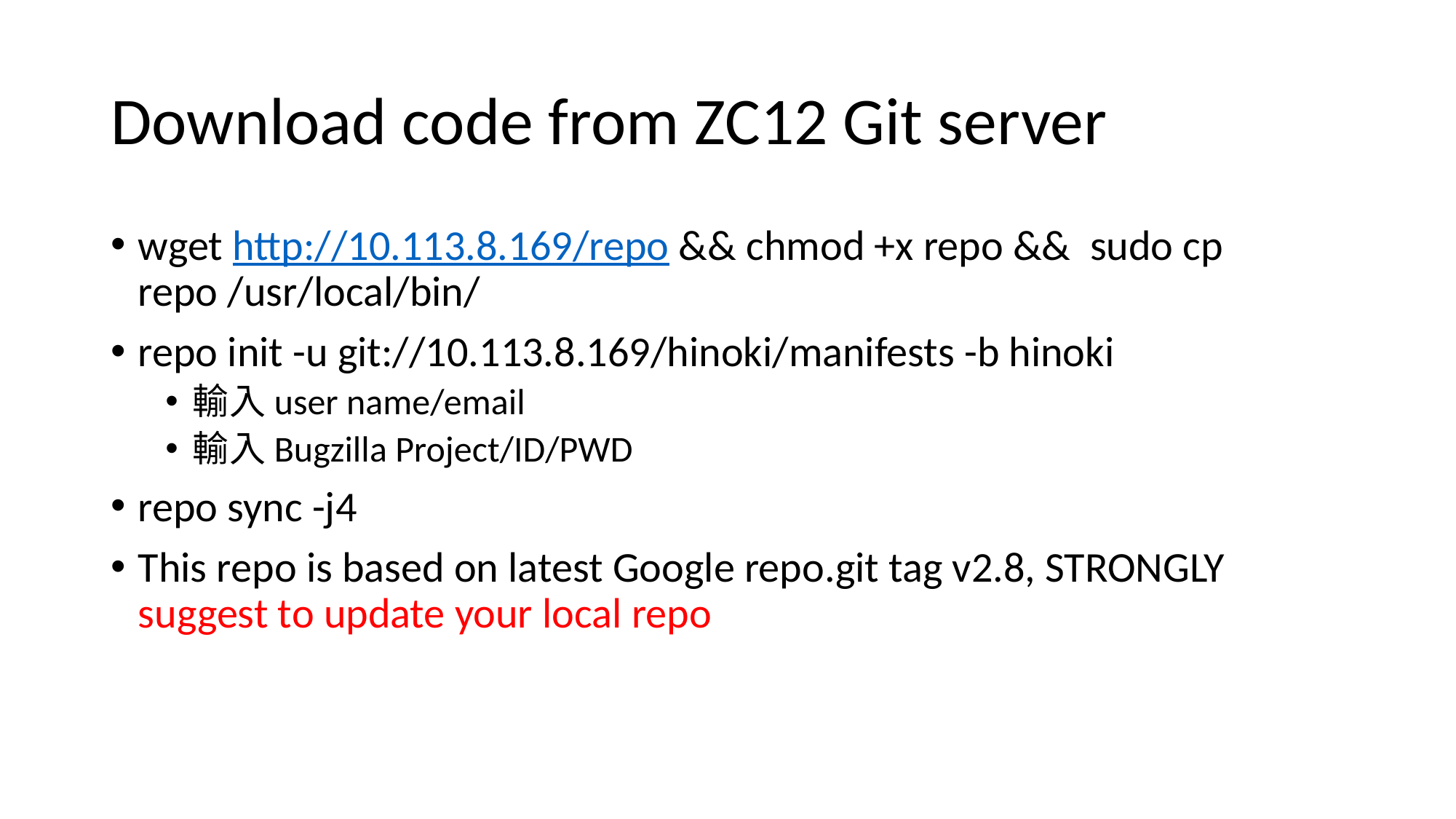

# Download code from ZC12 Git server
wget http://10.113.8.169/repo && chmod +x repo &&  sudo cp repo /usr/local/bin/
repo init -u git://10.113.8.169/hinoki/manifests -b hinoki
輸入user name/email
輸入Bugzilla Project/ID/PWD
repo sync -j4
This repo is based on latest Google repo.git tag v2.8, STRONGLY suggest to update your local repo